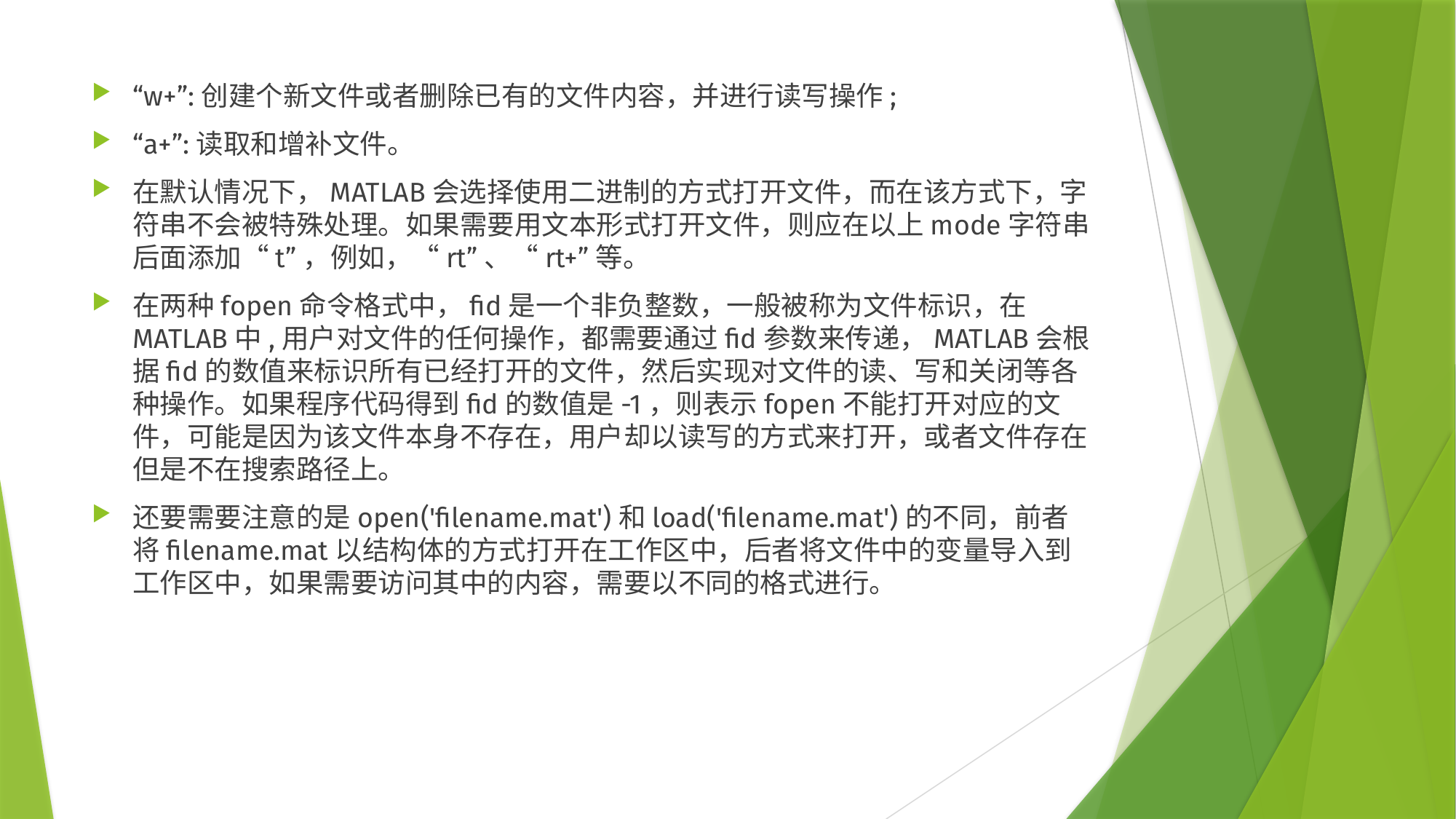

“w+”:创建个新文件或者删除已有的文件内容，并进行读写操作;
“a+”:读取和增补文件。
在默认情况下，MATLAB会选择使用二进制的方式打开文件，而在该方式下，字符串不会被特殊处理。如果需要用文本形式打开文件，则应在以上mode字符串后面添加“t”，例如，“rt”、“rt+”等。
在两种fopen命令格式中，fid是一个非负整数，一般被称为文件标识，在MATLAB中,用户对文件的任何操作，都需要通过fid参数来传递，MATLAB会根据fid的数值来标识所有已经打开的文件，然后实现对文件的读、写和关闭等各种操作。如果程序代码得到fid的数值是-1，则表示fopen不能打开对应的文件，可能是因为该文件本身不存在，用户却以读写的方式来打开，或者文件存在但是不在搜索路径上。
还要需要注意的是open('filename.mat')和load('filename.mat')的不同，前者将filename.mat以结构体的方式打开在工作区中，后者将文件中的变量导入到工作区中，如果需要访问其中的内容，需要以不同的格式进行。